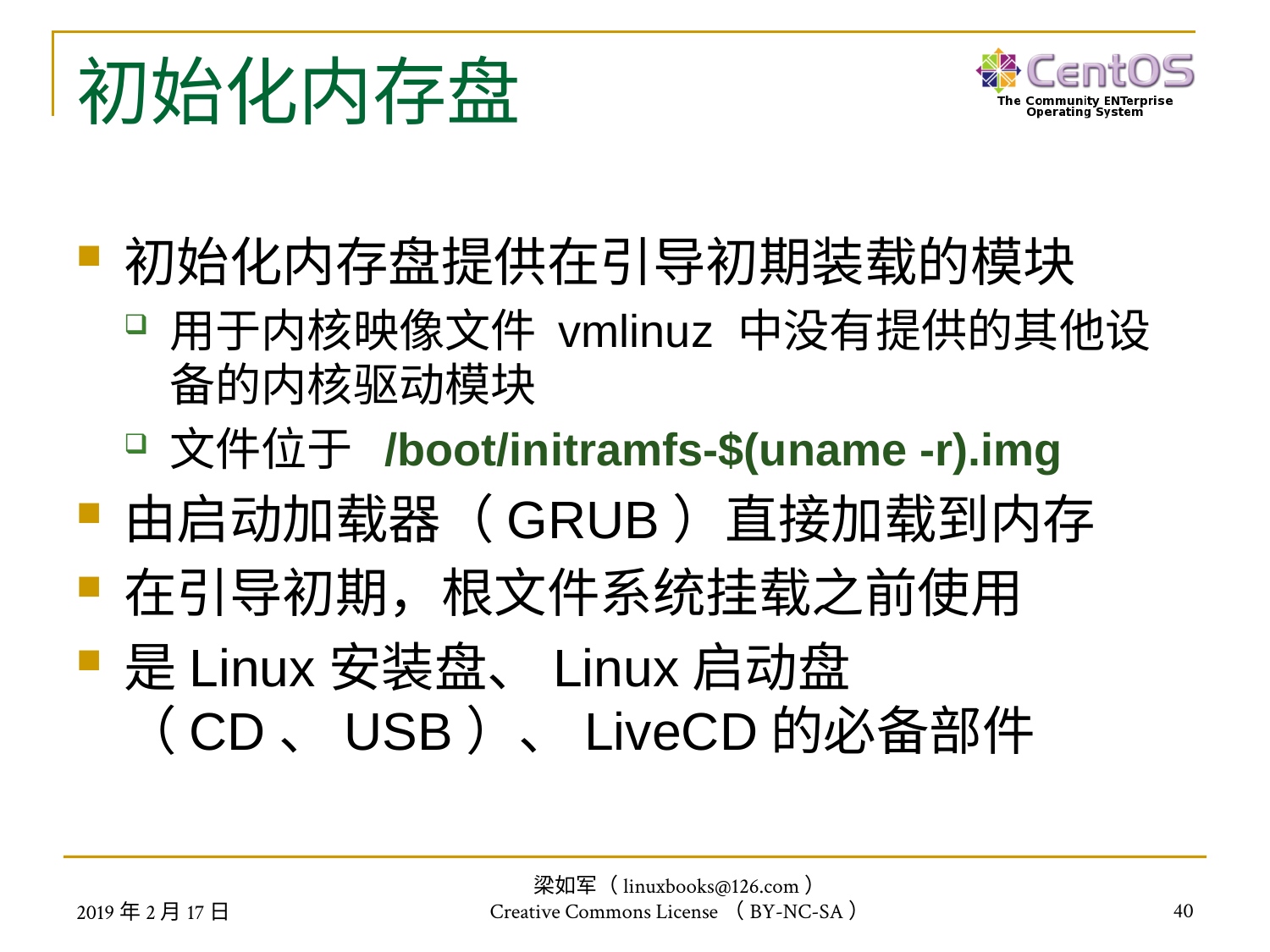

# 初始化内存盘
初始化内存盘提供在引导初期装载的模块
用于内核映像文件 vmlinuz 中没有提供的其他设备的内核驱动模块
文件位于  /boot/initramfs-$(uname -r).img
由启动加载器（GRUB）直接加载到内存
在引导初期，根文件系统挂载之前使用
是Linux安装盘、Linux启动盘（CD、USB）、LiveCD的必备部件
梁如军（linuxbooks@126.com）
Creative Commons License（BY-NC-SA）
2019年2月17日
40